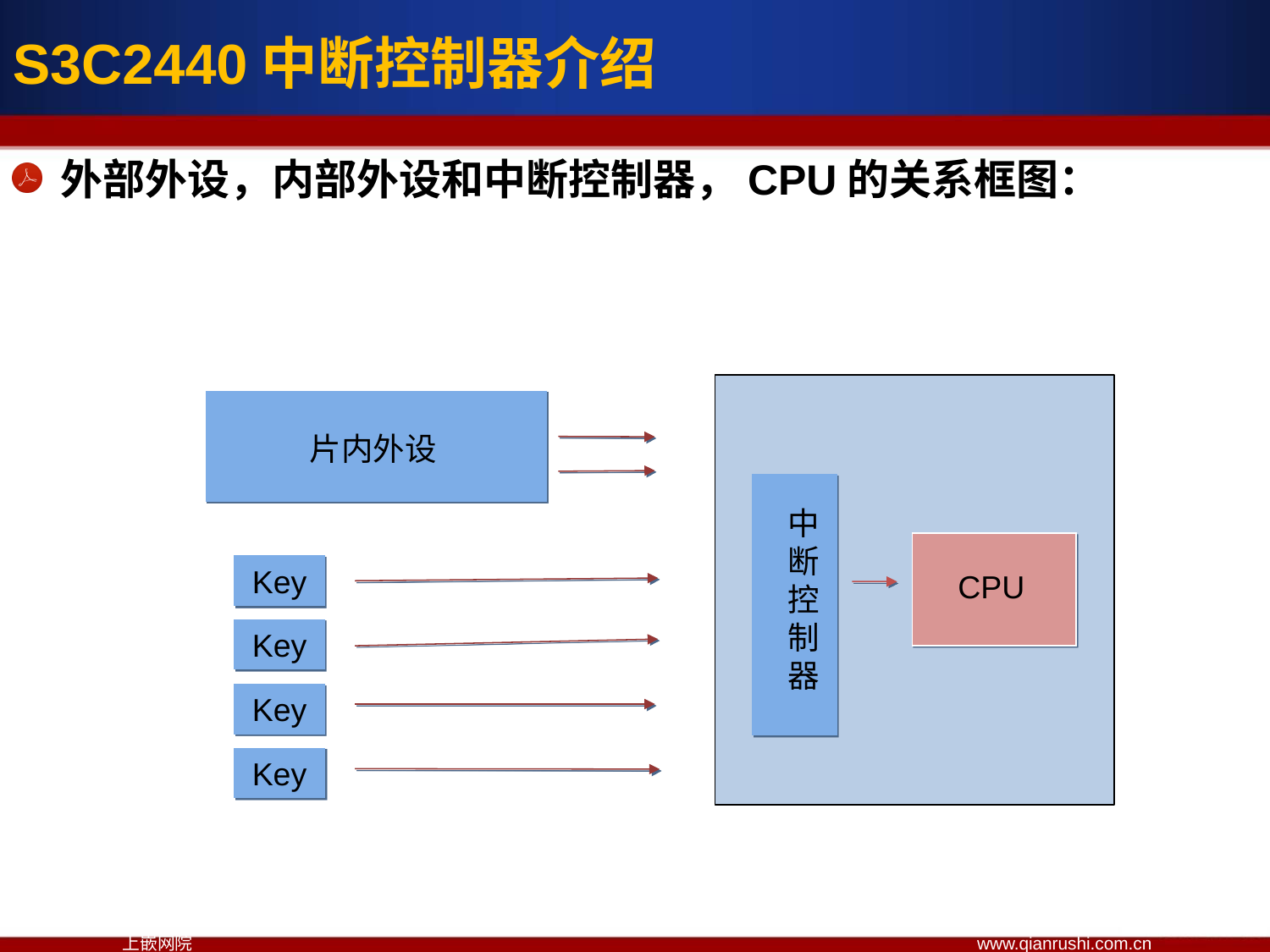

S3C2440中断控制器介绍
外部外设，内部外设和中断控制器，CPU的关系框图：

片内外设

中断控制器

Key
CPU

Key

Key

Key